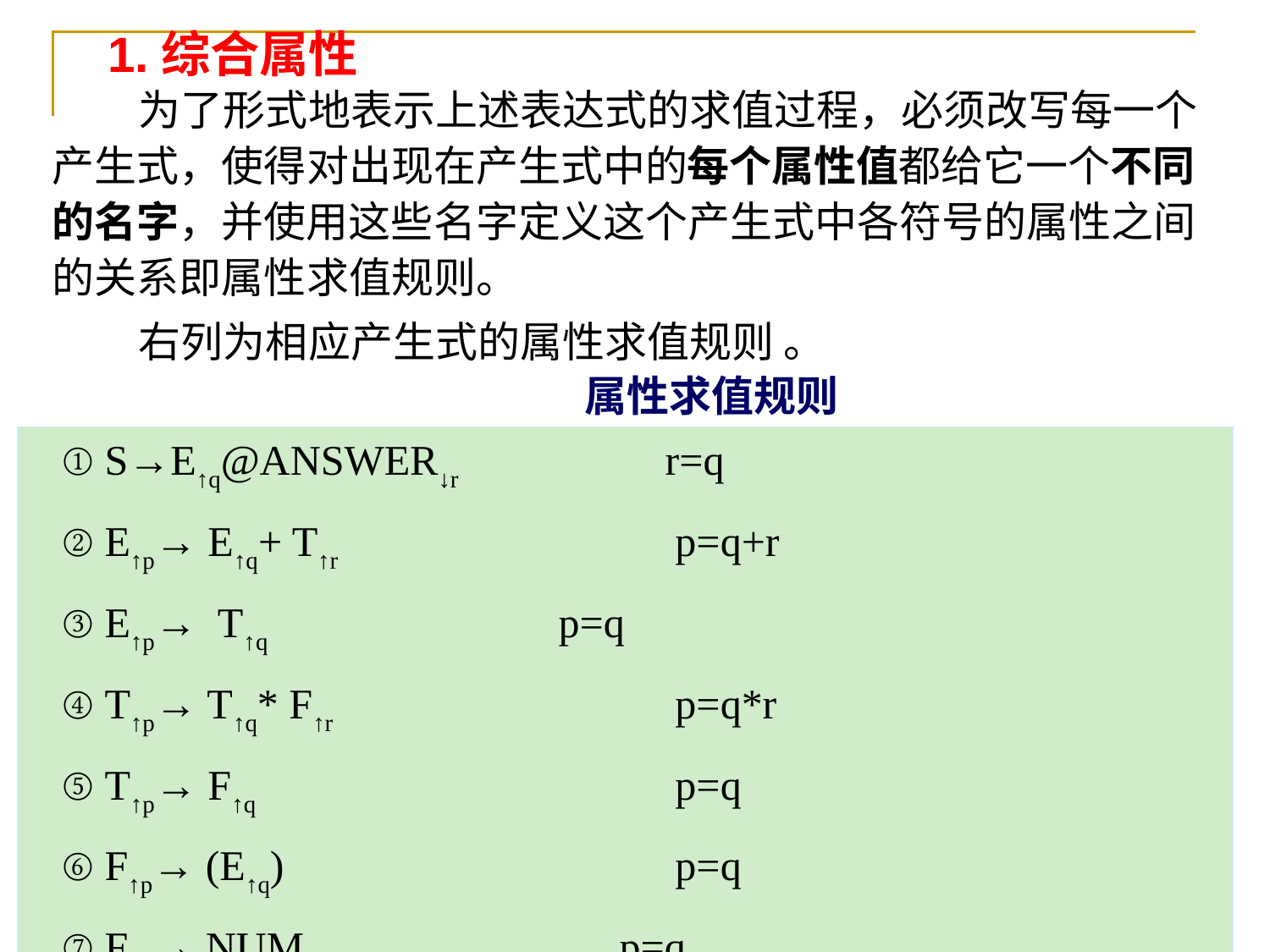

# 1.综合属性
        为了形式地表示上述表达式的求值过程，必须改写每一个产生式，使得对出现在产生式中的每个属性值都给它一个不同的名字，并使用这些名字定义这个产生式中各符号的属性之间的关系即属性求值规则。
        右列为相应产生式的属性求值规则 。
 属性求值规则
   ① S→E↑q@ANSWER↓r　　　　　　	r=q
   ② E↑p→ E↑q+ T↑r		　　　p=q+r
   ③ E↑p→  T↑q	            　　　p=q
   ④ T↑p→ T↑q* F↑r		　　　p=q*r
   ⑤ T↑p→ F↑q		　　　　　　p=q
   ⑥ F↑p→ (E↑q)		　　　p=q
   ⑦ F↑p→ NUM↑q            　　　　　　         p=q
26